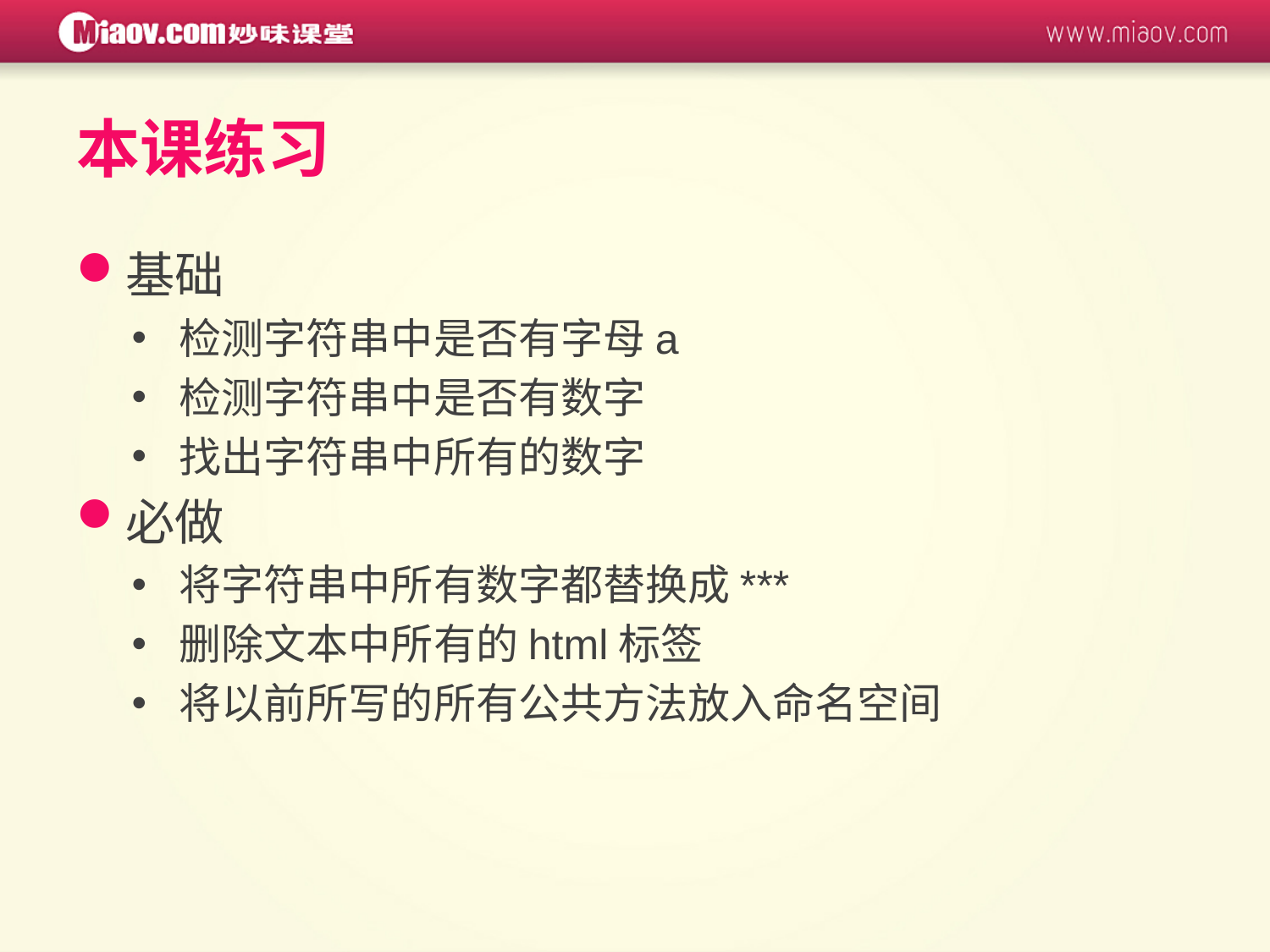

# 本课练习
基础
检测字符串中是否有字母a
检测字符串中是否有数字
找出字符串中所有的数字
必做
将字符串中所有数字都替换成***
删除文本中所有的html标签
将以前所写的所有公共方法放入命名空间